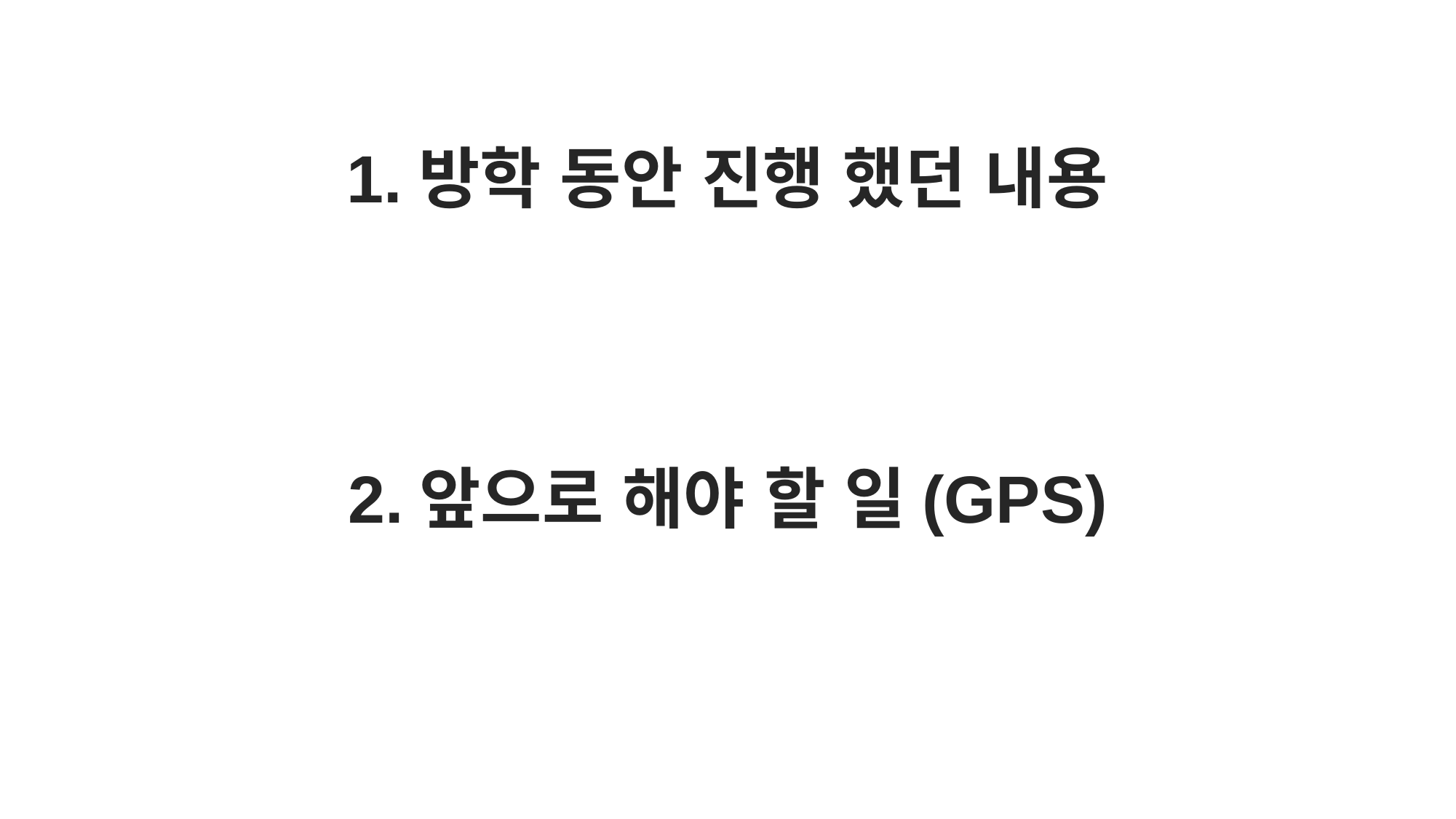

1.방학 동안 진행 했던 내용

2.앞으로 해야 할 일(GPS)